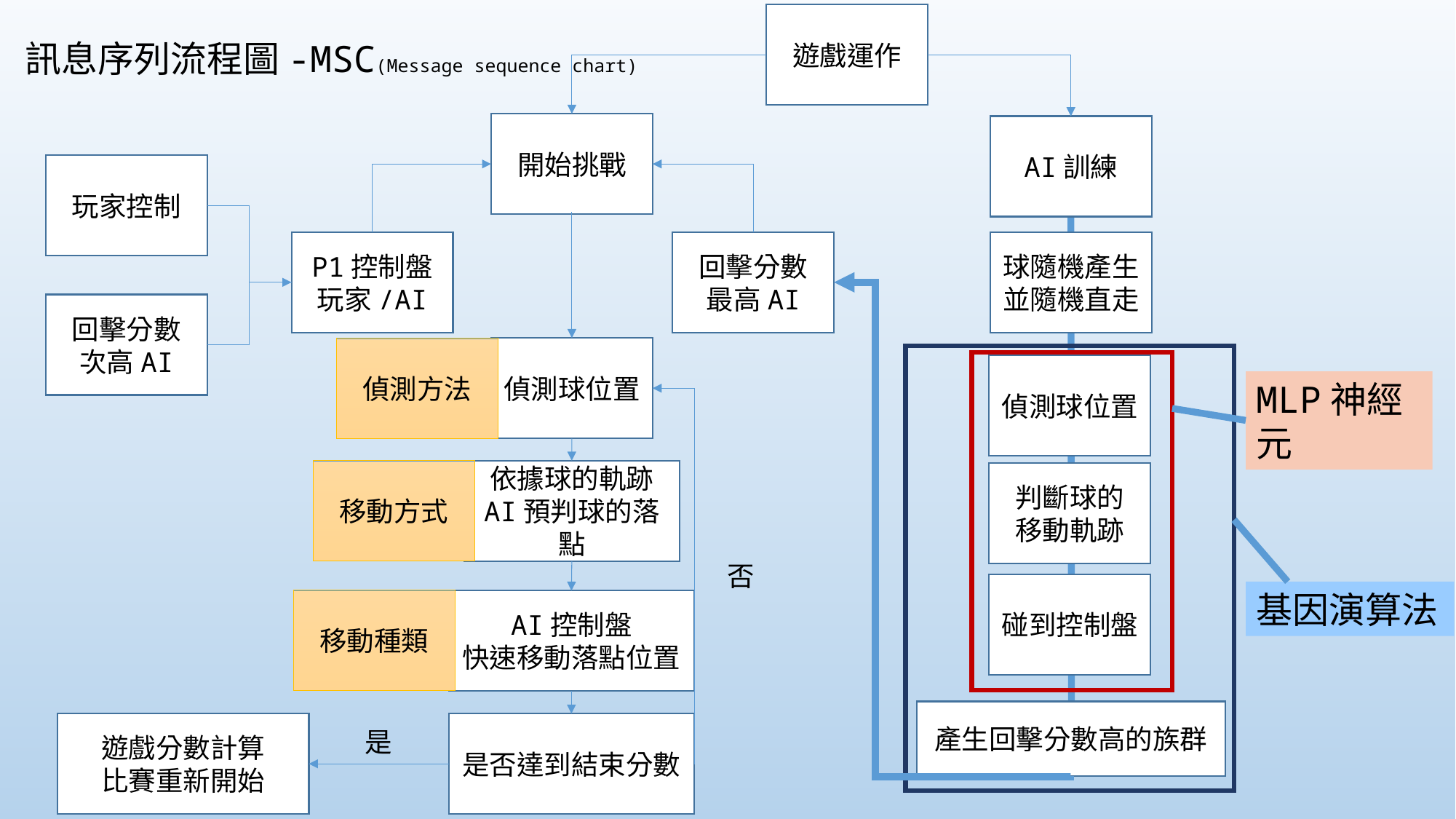

遊戲運作
訊息序列流程圖-MSC(Message sequence chart)
開始挑戰
AI訓練
玩家控制
P1控制盤
玩家/AI
回擊分數
最高AI
球隨機產生並隨機直走
回擊分數
次高AI
偵測球位置
偵測方法

偵測球位置
MLP神經元
移動方式
依據球的軌跡
AI預判球的落點
判斷球的
移動軌跡
否
碰到控制盤
基因演算法
移動種類
AI控制盤
快速移動落點位置
產生回擊分數高的族群
遊戲分數計算
比賽重新開始
是否達到結束分數
是